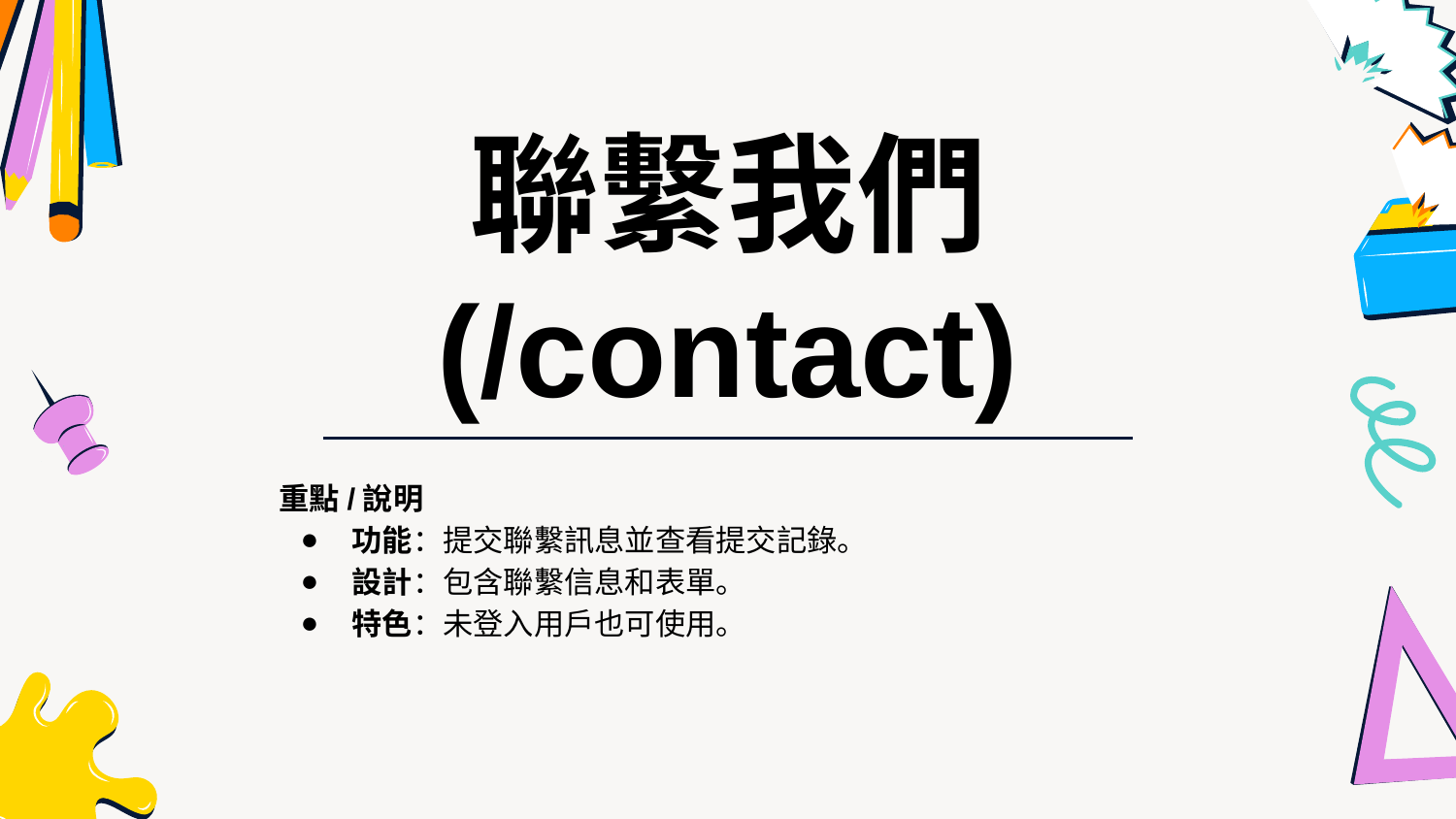

聯繫我們 (/contact)
重點/說明
功能：提交聯繫訊息並查看提交記錄。
設計：包含聯繫信息和表單。
特色：未登入用戶也可使用。